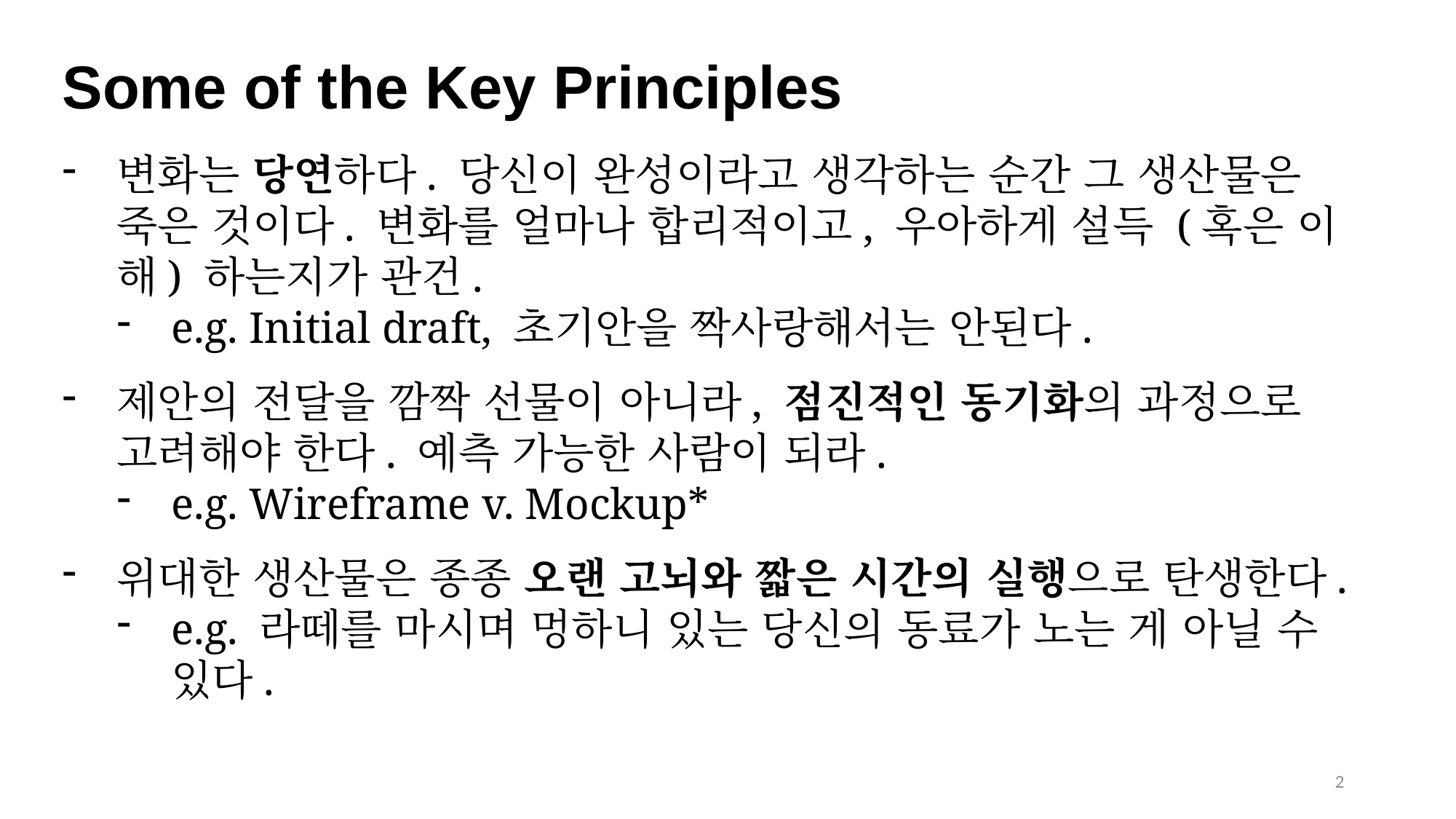

Some of the Key Principles
변화는 당연하다. 당신이 완성이라고 생각하는 순간 그 생산물은 죽은 것이다. 변화를 얼마나 합리적이고, 우아하게 설득 (혹은 이해) 하는지가 관건.
e.g. Initial draft, 초기안을 짝사랑해서는 안된다.
제안의 전달을 깜짝 선물이 아니라, 점진적인 동기화의 과정으로 고려해야 한다. 예측 가능한 사람이 되라.
e.g. Wireframe v. Mockup*
위대한 생산물은 종종 오랜 고뇌와 짧은 시간의 실행으로 탄생한다.
e.g. 라떼를 마시며 멍하니 있는 당신의 동료가 노는 게 아닐 수 있다.
2